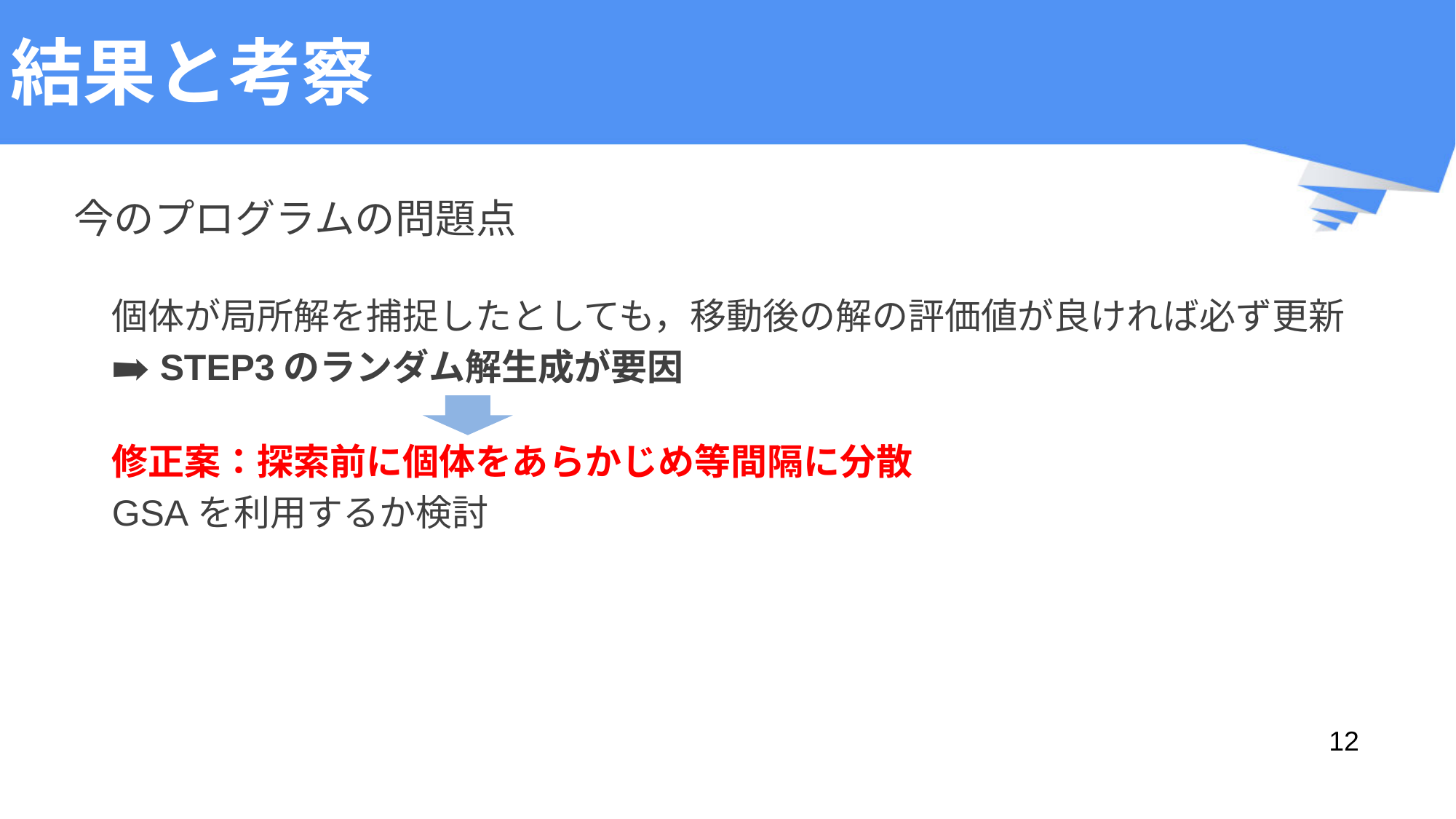

# 結果と考察
今のプログラムの問題点
個体が局所解を捕捉したとしても，移動後の解の評価値が良ければ必ず更新
➡ STEP3のランダム解生成が要因
修正案：探索前に個体をあらかじめ等間隔に分散
GSAを利用するか検討

12